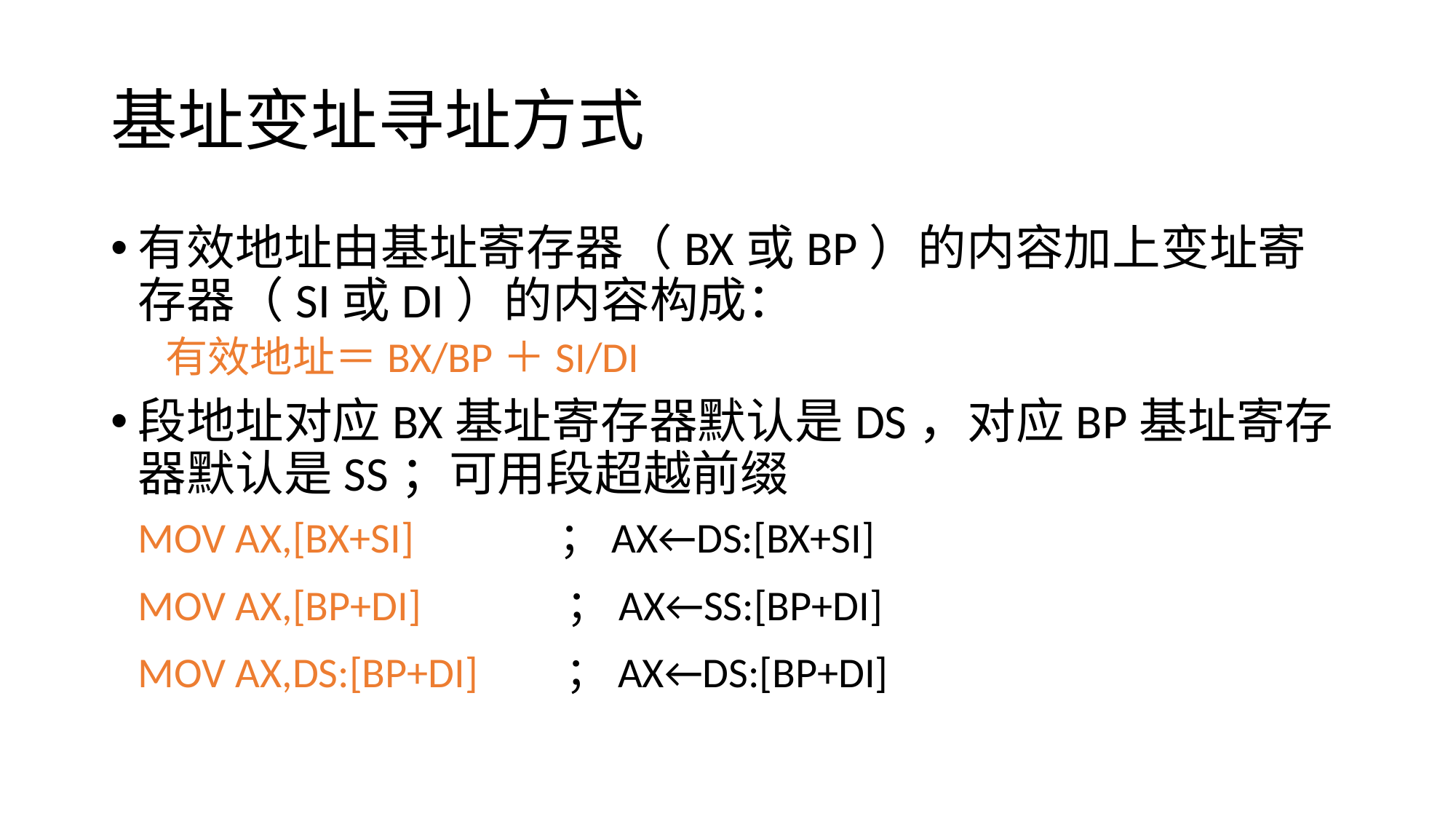

# 基址变址寻址方式
有效地址由基址寄存器（BX或BP）的内容加上变址寄存器（SI或DI）的内容构成：
有效地址＝BX/BP＋SI/DI
段地址对应BX基址寄存器默认是DS，对应BP基址寄存器默认是SS；可用段超越前缀
	MOV AX,[BX+SI]              ；AX←DS:[BX+SI]
	MOV AX,[BP+DI]              ；AX←SS:[BP+DI]
	MOV AX,DS:[BP+DI]        ；AX←DS:[BP+DI]